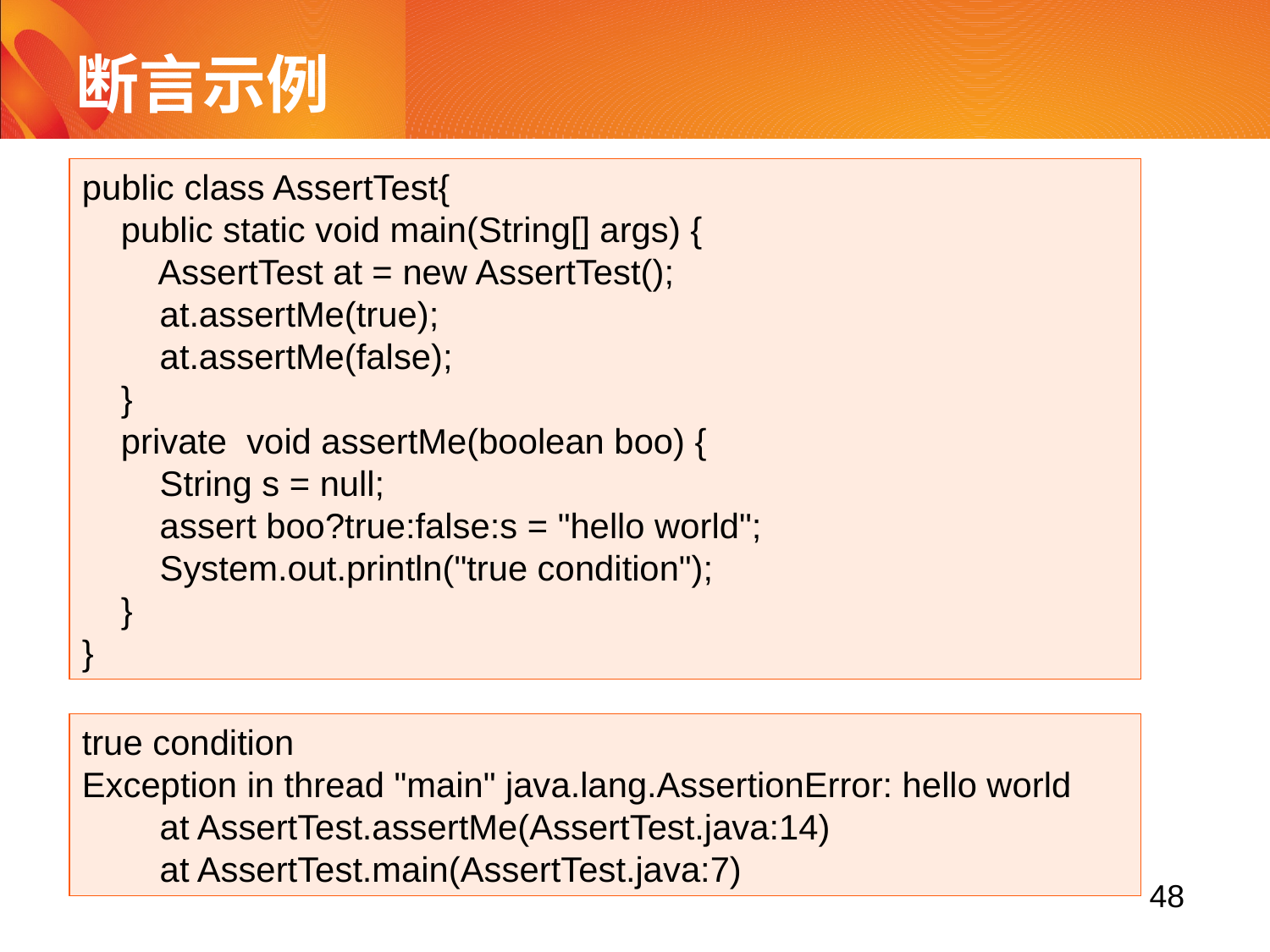

# 断言示例
public class AssertTest{
    public static void main(String[] args) {
        AssertTest at = new AssertTest();
        at.assertMe(true);
        at.assertMe(false);   
    }  
    private  void assertMe(boolean boo) {
        String s = null;
        assert boo?true:false:s = "hello world"; 
        System.out.println("true condition");
    } 
}

true condition
Exception in thread "main" java.lang.AssertionError: hello world
        at AssertTest.assertMe(AssertTest.java:14)
        at AssertTest.main(AssertTest.java:7)